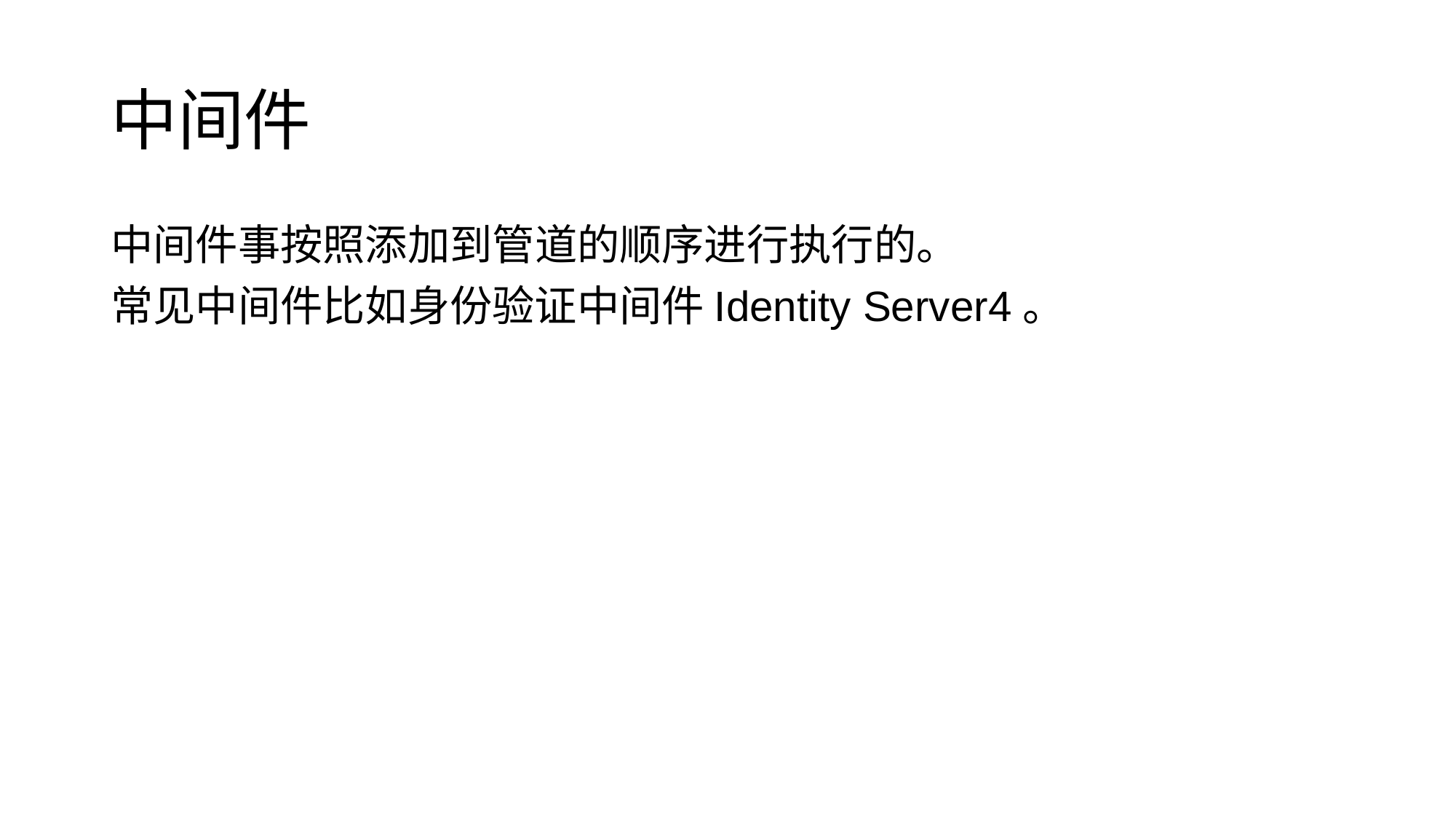

# 中间件
中间件事按照添加到管道的顺序进行执行的。
常见中间件比如身份验证中间件Identity Server4。